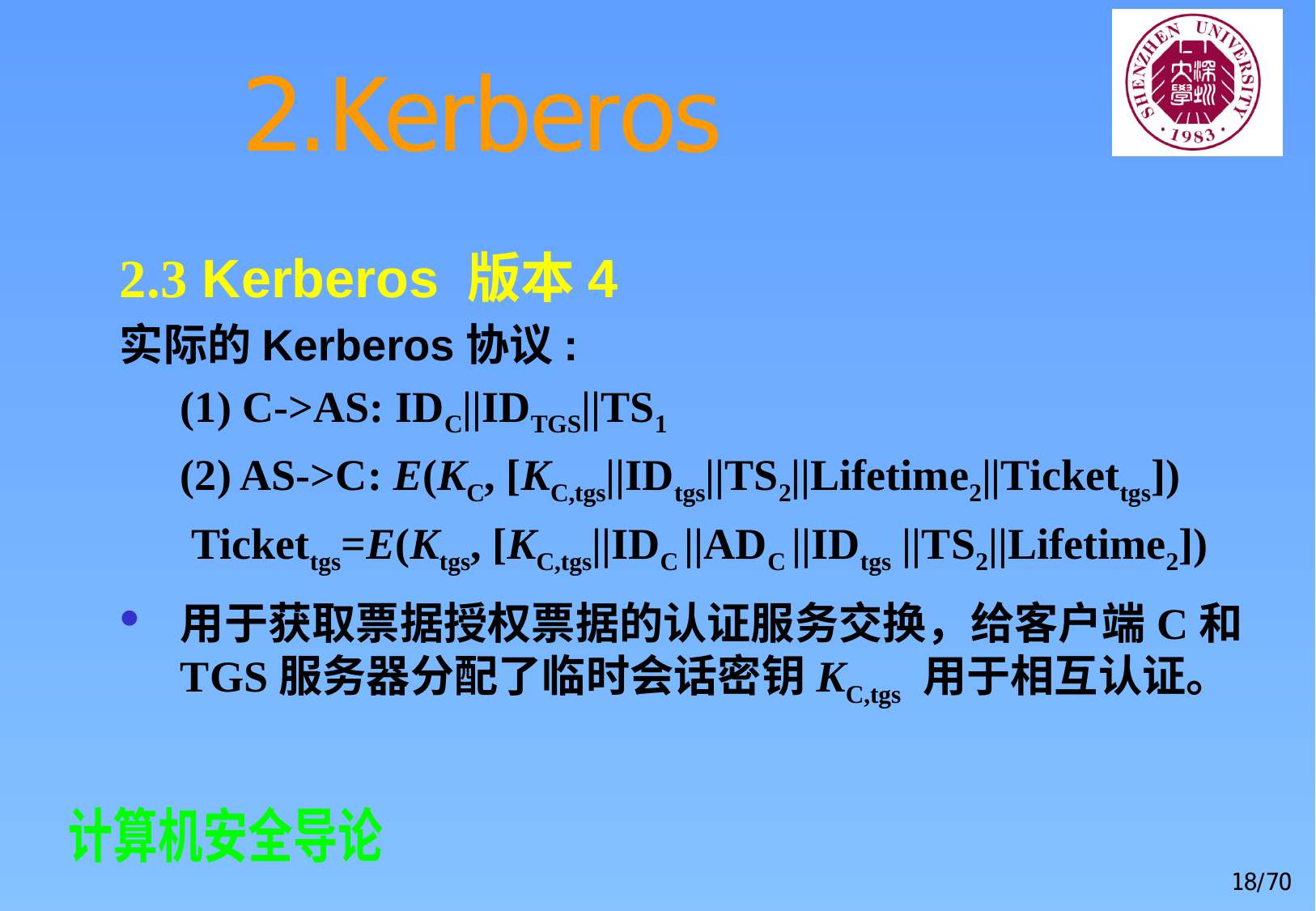

# 2.Kerberos
2.3 Kerberos 版本4
实际的Kerberos协议:
(1) C->AS: IDC||IDTGS||TS1
(2) AS->C: E(KC, [KC,tgs||IDtgs||TS2||Lifetime2||Tickettgs])
 Tickettgs=E(Ktgs, [KC,tgs||IDC ||ADC ||IDtgs ||TS2||Lifetime2])
用于获取票据授权票据的认证服务交换，给客户端C和TGS服务器分配了临时会话密钥KC,tgs 用于相互认证。

18/70